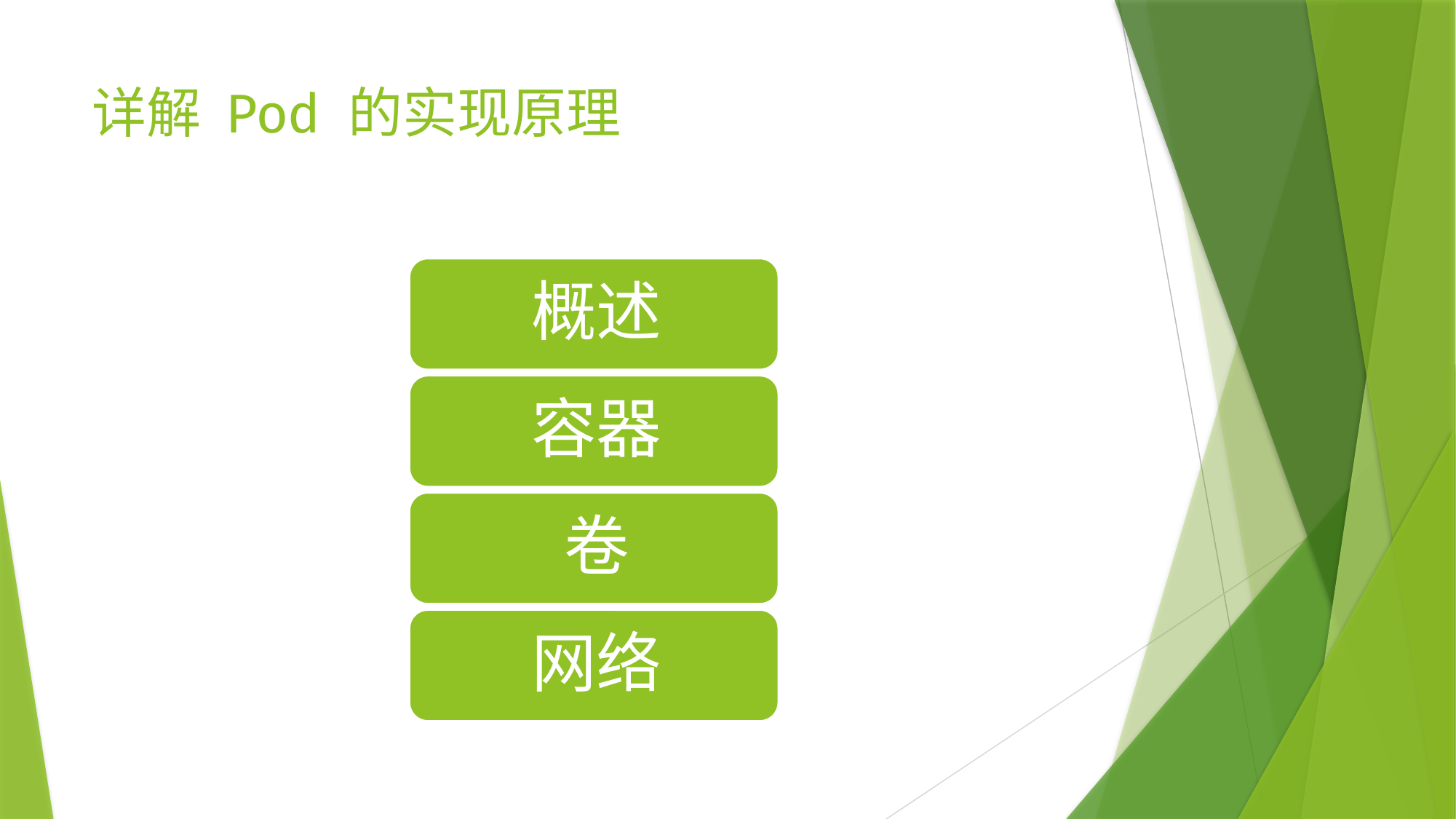

# 详解 Pod 的实现原理
概述
容器
卷
网络